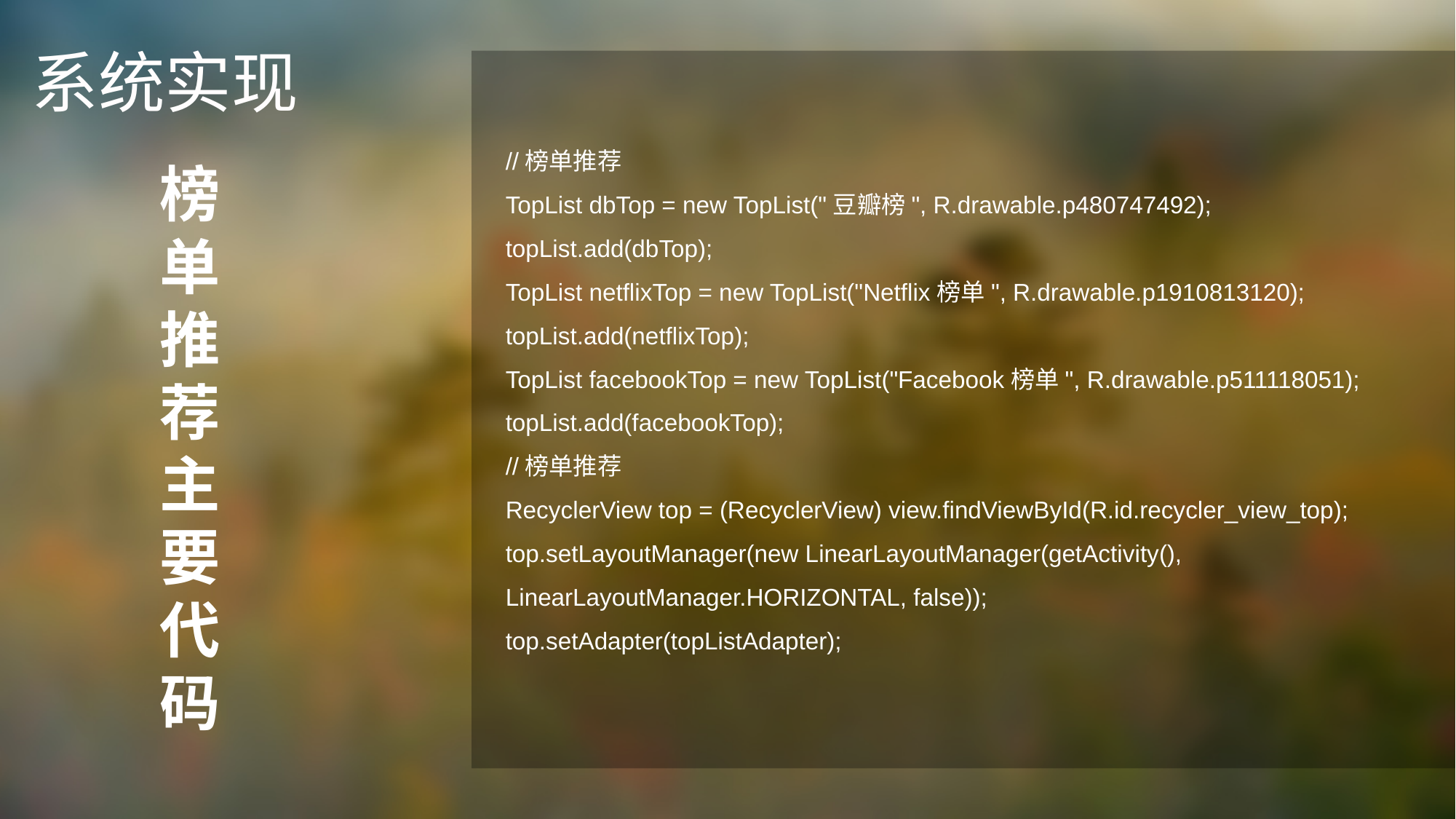

系统实现
//榜单推荐
TopList dbTop = new TopList("豆瓣榜", R.drawable.p480747492);
topList.add(dbTop);
TopList netflixTop = new TopList("Netflix榜单", R.drawable.p1910813120);
topList.add(netflixTop);
TopList facebookTop = new TopList("Facebook榜单", R.drawable.p511118051);
topList.add(facebookTop);
//榜单推荐
RecyclerView top = (RecyclerView) view.findViewById(R.id.recycler_view_top);
top.setLayoutManager(new LinearLayoutManager(getActivity(), LinearLayoutManager.HORIZONTAL, false));
top.setAdapter(topListAdapter);
榜单推荐主要代码